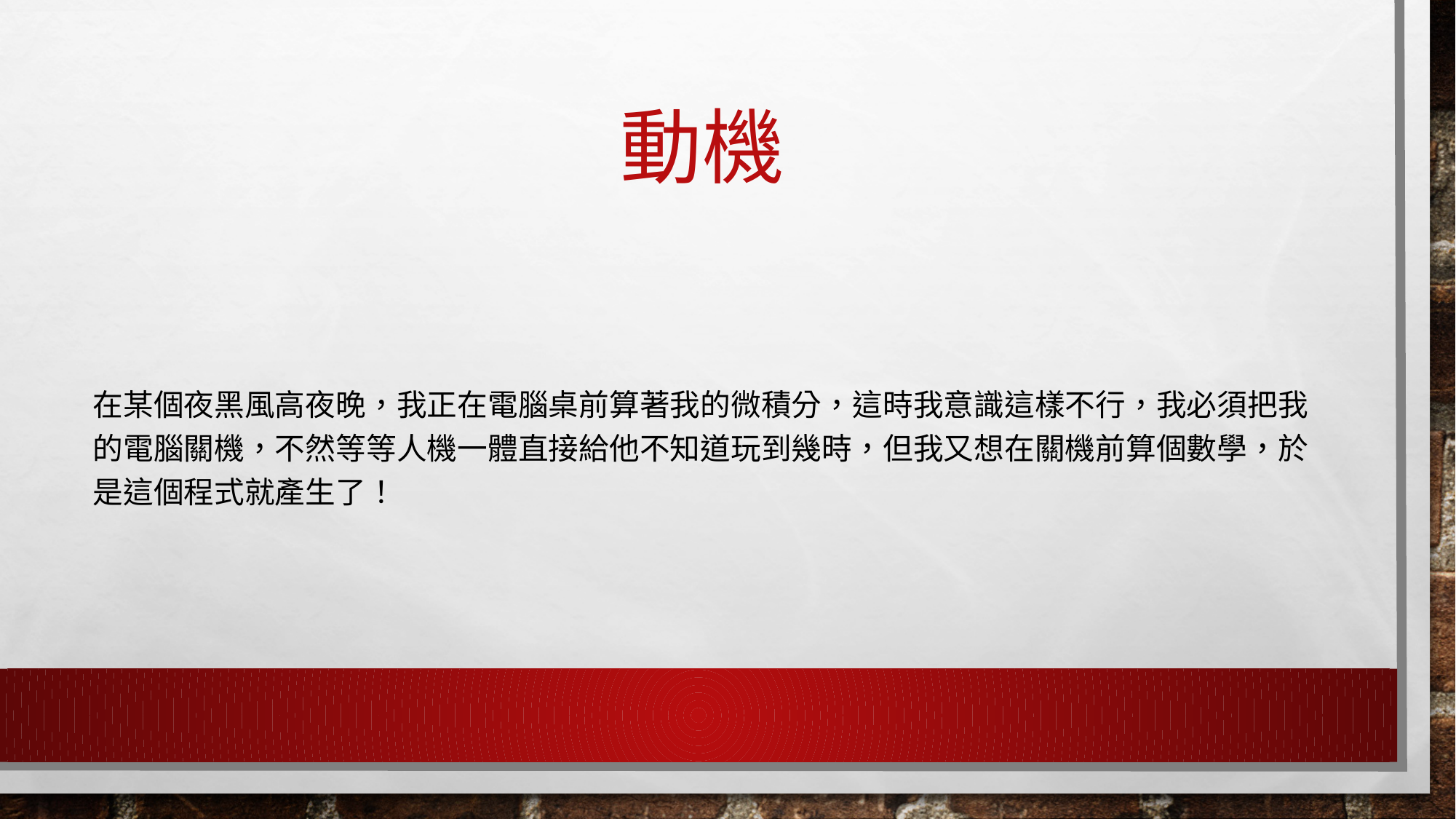

# 動機
在某個夜黑風高夜晚，我正在電腦桌前算著我的微積分，這時我意識這樣不行，我必須把我的電腦關機，不然等等人機一體直接給他不知道玩到幾時，但我又想在關機前算個數學，於是這個程式就產生了！